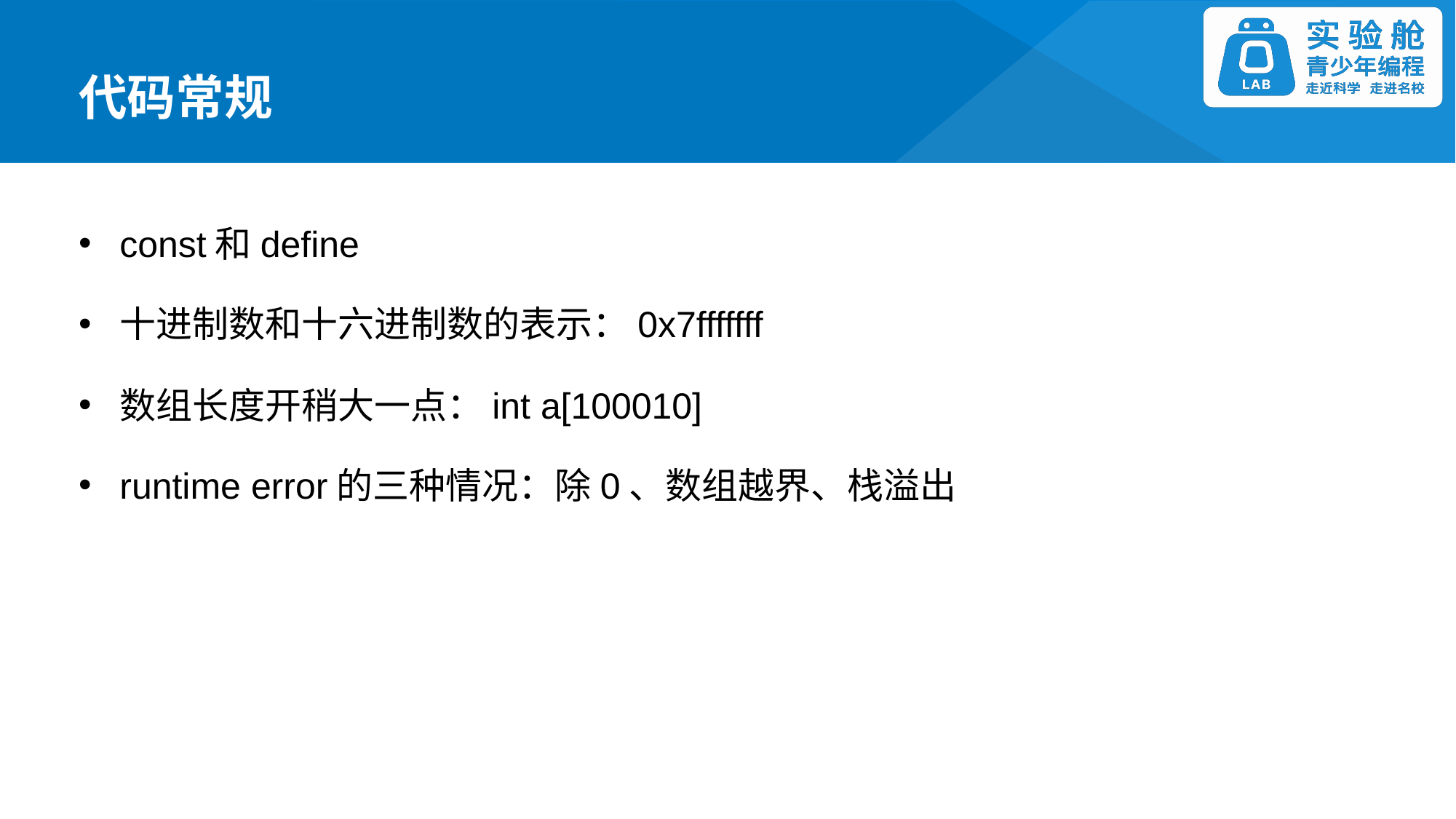

代码常规
const和define
十进制数和十六进制数的表示：0x7fffffff
数组长度开稍大一点：int a[100010]
runtime error的三种情况：除0、数组越界、栈溢出